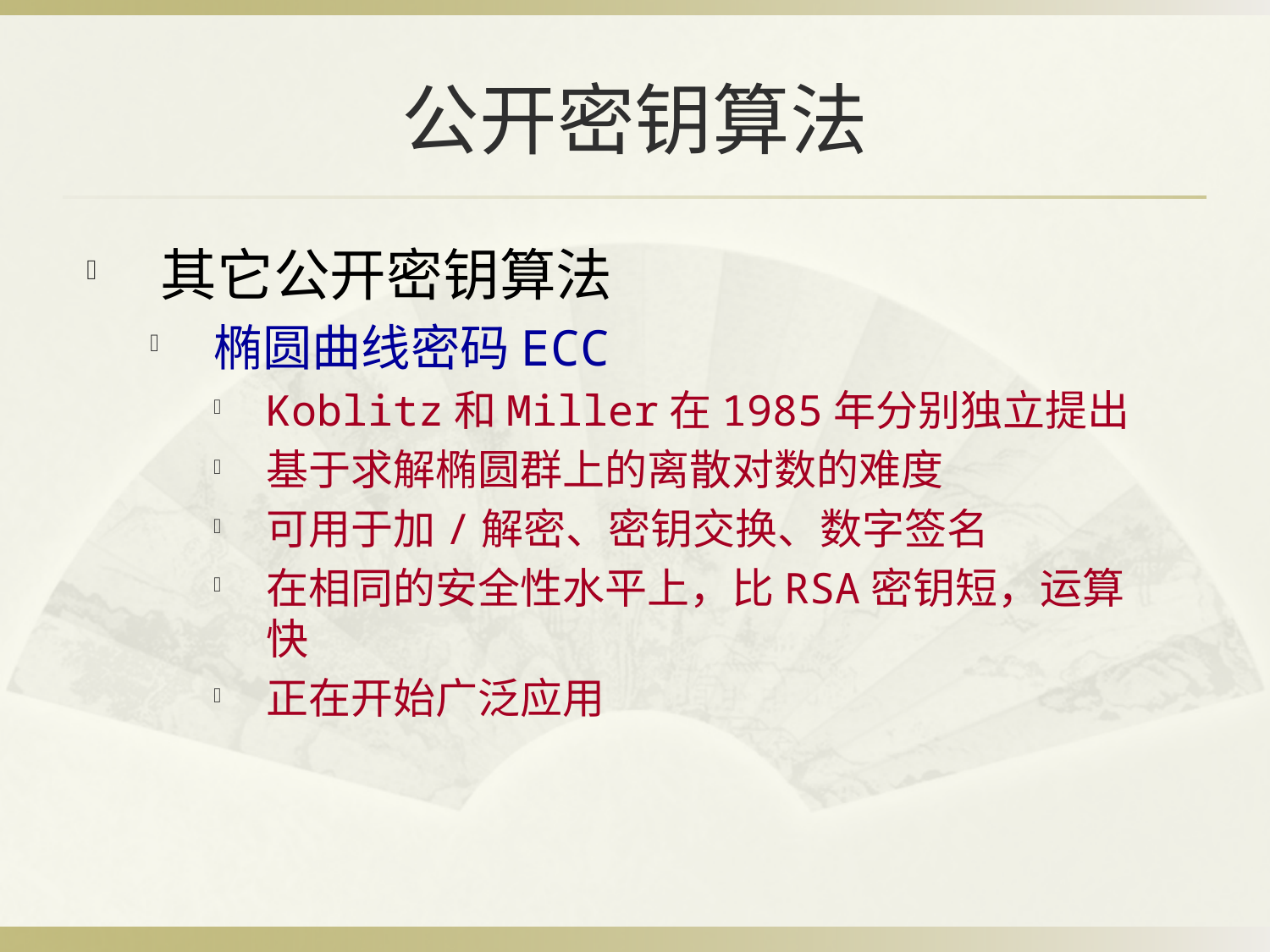

# 公开密钥算法
其它公开密钥算法
椭圆曲线密码ECC
Koblitz和Miller在1985年分别独立提出
基于求解椭圆群上的离散对数的难度
可用于加/解密、密钥交换、数字签名
在相同的安全性水平上，比RSA密钥短，运算快
正在开始广泛应用